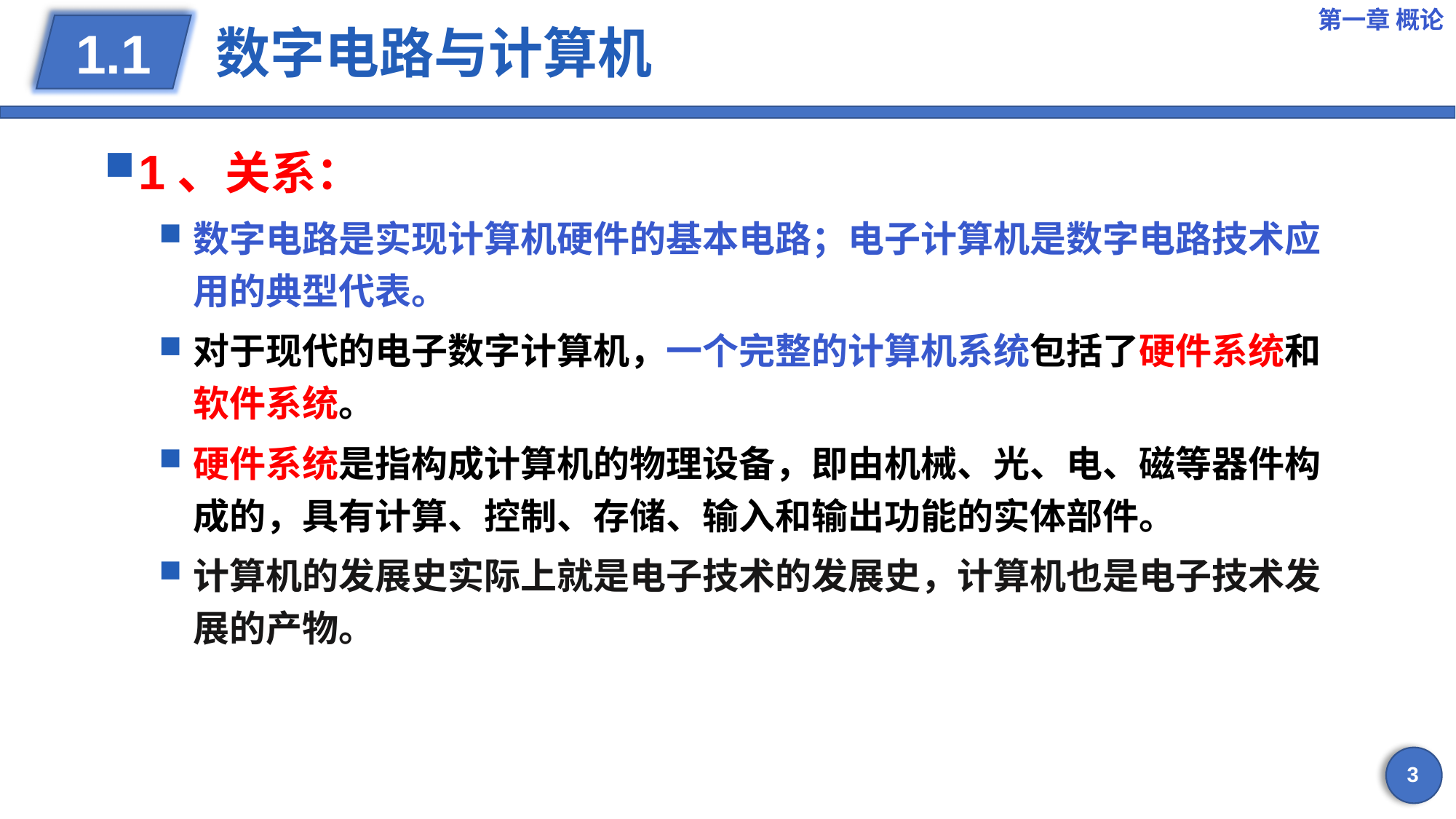

第一章 概论
# 数字电路与计算机
1.1
1、关系：
数字电路是实现计算机硬件的基本电路；电子计算机是数字电路技术应用的典型代表。
对于现代的电子数字计算机，一个完整的计算机系统包括了硬件系统和软件系统。
硬件系统是指构成计算机的物理设备，即由机械、光、电、磁等器件构成的，具有计算、控制、存储、输入和输出功能的实体部件。
计算机的发展史实际上就是电子技术的发展史，计算机也是电子技术发展的产物。
3